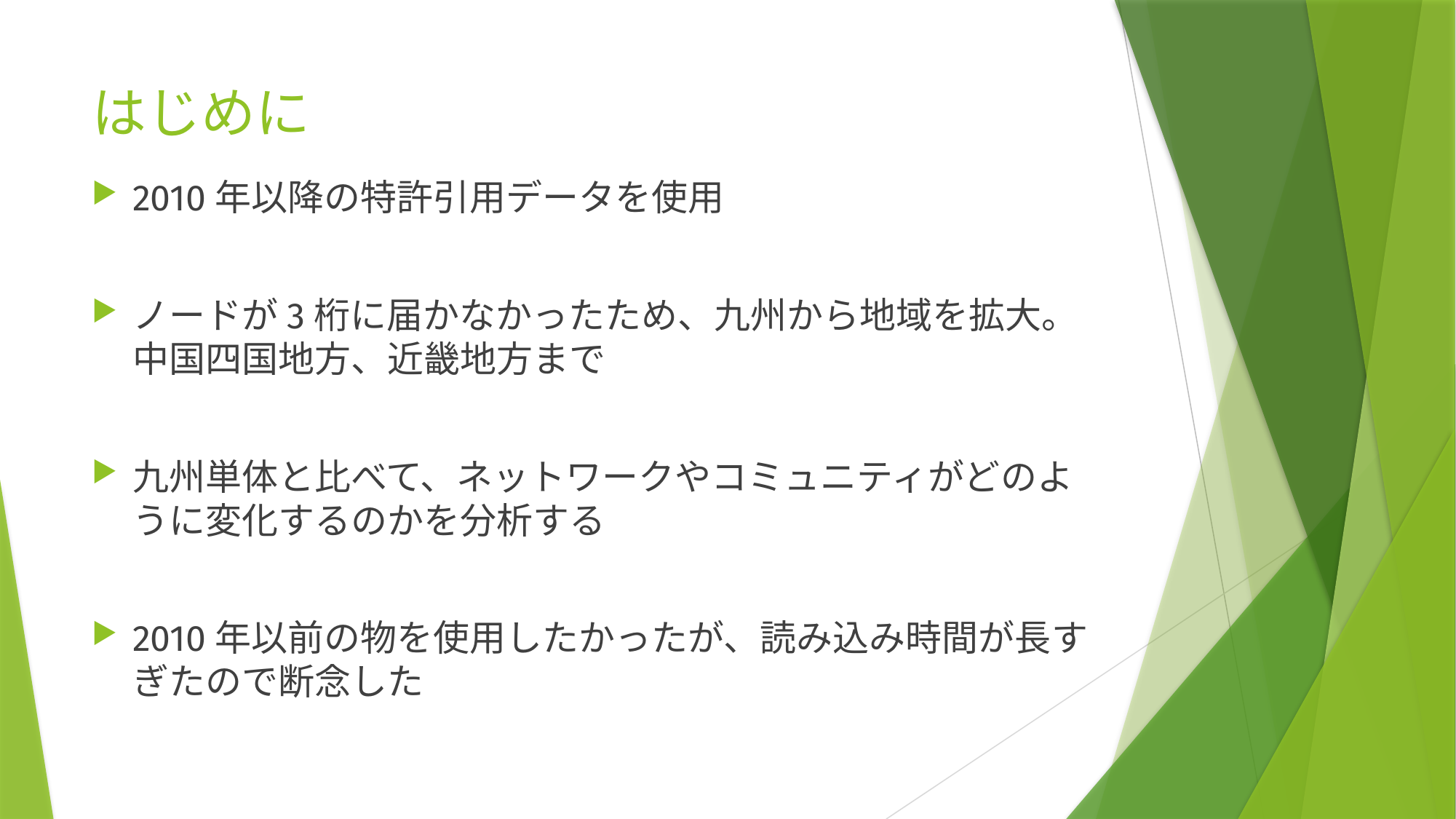

# はじめに
2010年以降の特許引用データを使用

ノードが3桁に届かなかったため、九州から地域を拡大。中国四国地方、近畿地方まで

九州単体と比べて、ネットワークやコミュニティがどのように変化するのかを分析する

2010年以前の物を使用したかったが、読み込み時間が長すぎたので断念した